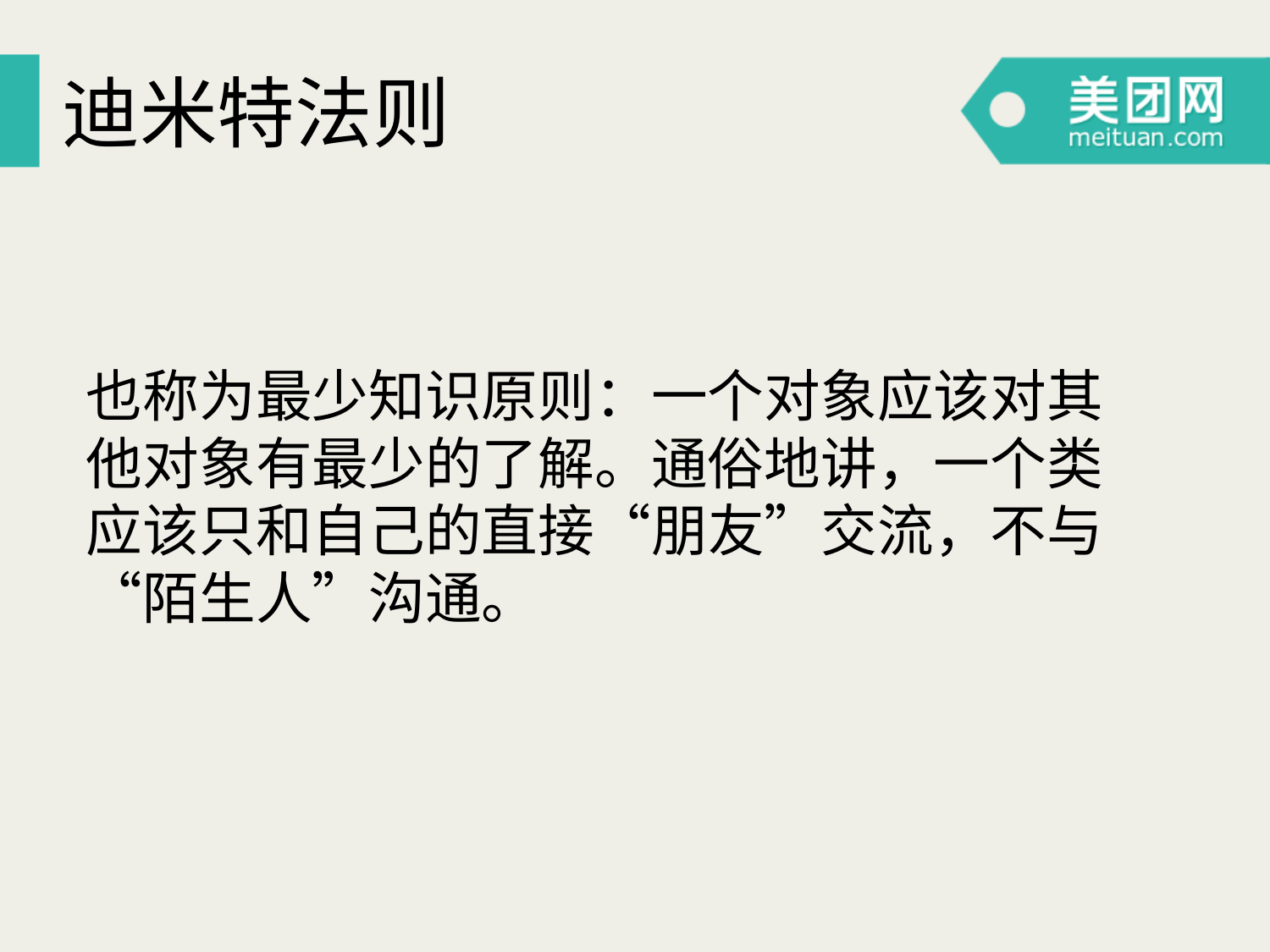

迪米特法则
也称为最少知识原则：一个对象应该对其他对象有最少的了解。通俗地讲，一个类应该只和自己的直接“朋友”交流，不与“陌生人”沟通。